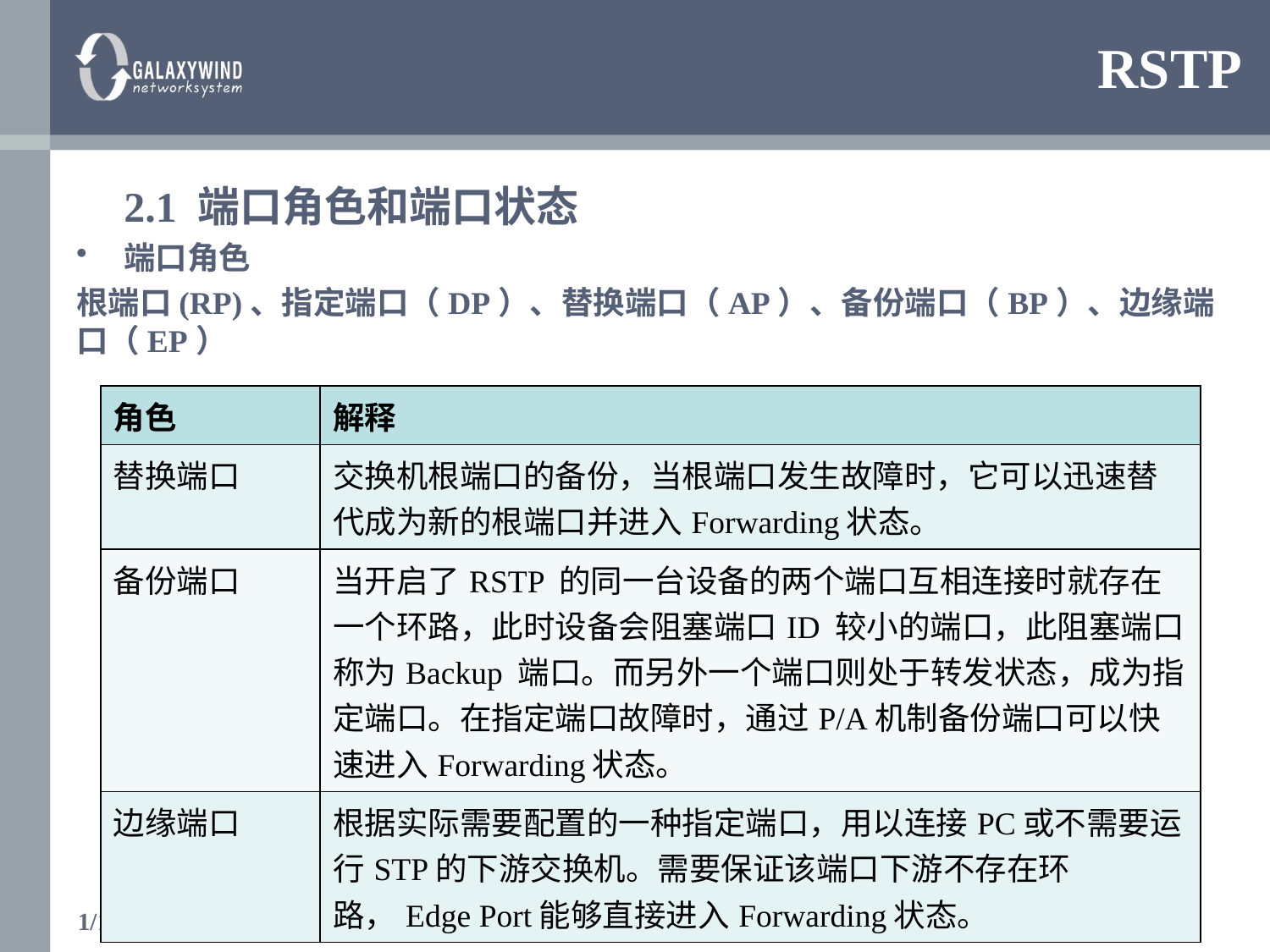

# RSTP
	2.1 端口角色和端口状态
端口角色
根端口(RP)、指定端口（DP）、替换端口（AP）、备份端口（BP）、边缘端口（EP）
| 角色 | 解释 |
| --- | --- |
| 替换端口 | 交换机根端口的备份，当根端口发生故障时，它可以迅速替代成为新的根端口并进入Forwarding状态。 |
| 备份端口 | 当开启了RSTP 的同一台设备的两个端口互相连接时就存在一个环路，此时设备会阻塞端口ID 较小的端口，此阻塞端口称为Backup 端口。而另外一个端口则处于转发状态，成为指定端口。在指定端口故障时，通过P/A机制备份端口可以快速进入Forwarding状态。 |
| 边缘端口 | 根据实际需要配置的一种指定端口，用以连接PC或不需要运行STP的下游交换机。需要保证该端口下游不存在环路，Edge Port能够直接进入Forwarding状态。 |
1/14/2018